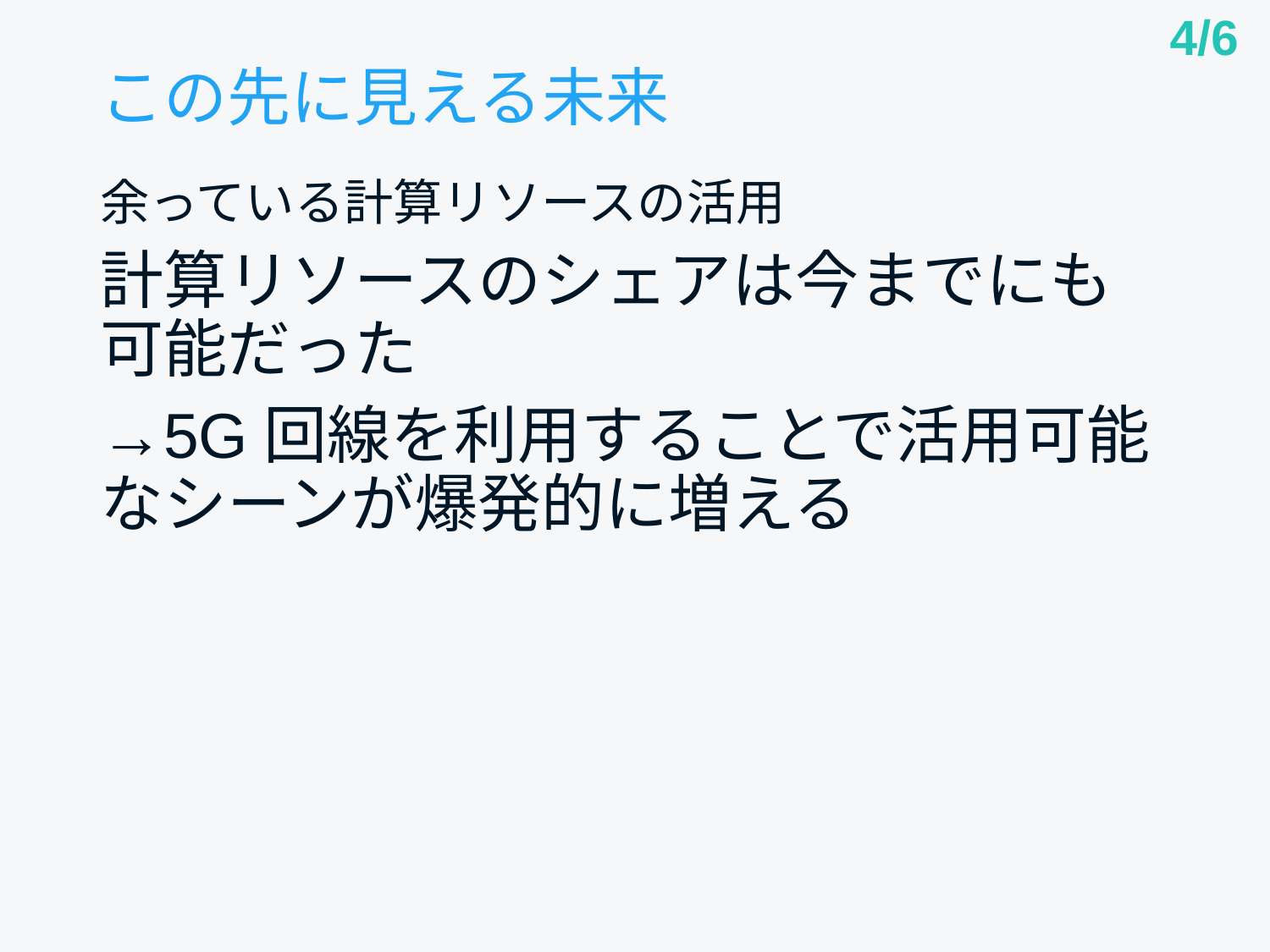

4/6
# この先に見える未来
余っている計算リソースの活用
計算リソースのシェアは今までにも
可能だった
→5G回線を利用することで活用可能なシーンが爆発的に増える